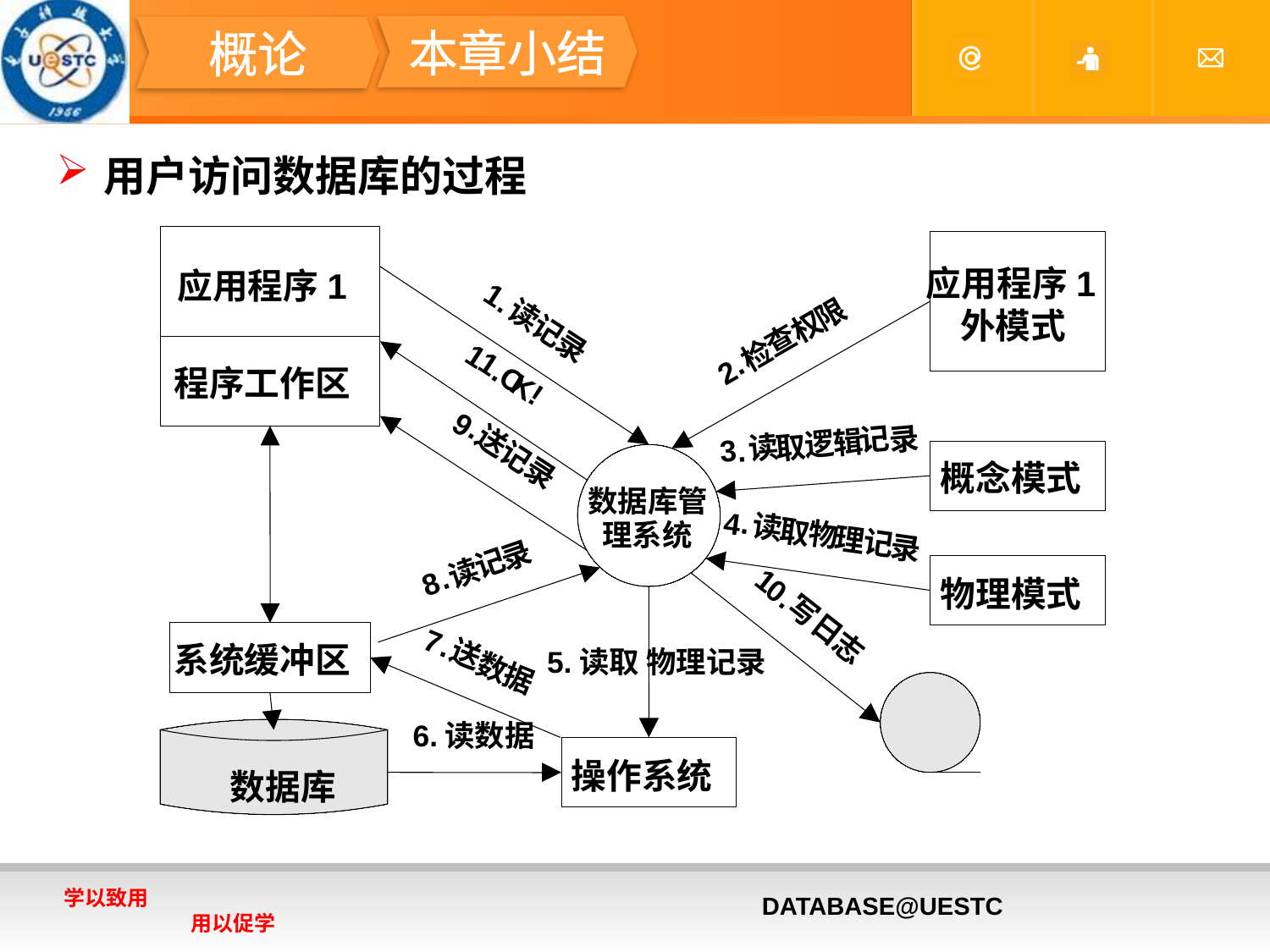

#
本章小结
概论
用户访问数据库的过程

应用程序1
应用程序1

1
.
限
读

外模式
权
记
查
录

检
1

1
.

.
2
O
程序工作区
K
!
9
.

记
录
送
辑

逻
读
取

3
.
记

录
概念模式

数据库管
4
.
读
取
物
理系统
理
记
录
录
记

读

.

1

8
物理模式

0
.

写

日

7

.
志
送
系统缓冲区
5.读取 物理记录
数

据

6.读数据

操作系统

数据库